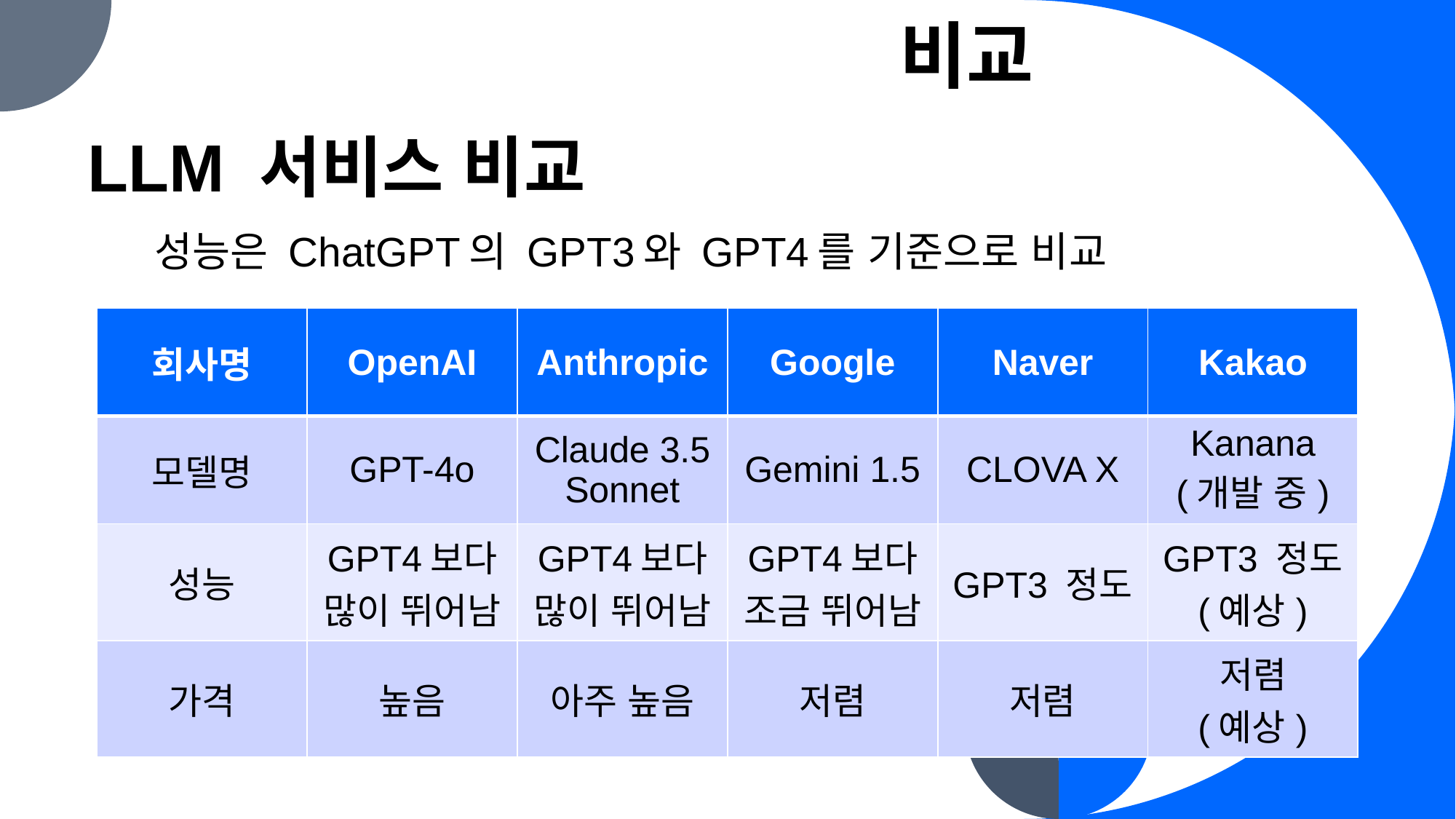

# LLM 서비스 비교
LLM 서비스 비교
성능은 ChatGPT의 GPT3와 GPT4를 기준으로 비교
| 회사명 | OpenAI | Anthropic | Google | Naver | Kakao |
| --- | --- | --- | --- | --- | --- |
| 모델명 | GPT-4o | Claude 3.5 Sonnet | Gemini 1.5 | CLOVA X | Kanana (개발 중) |
| 성능 | GPT4보다 많이 뛰어남 | GPT4보다 많이 뛰어남 | GPT4보다 조금 뛰어남 | GPT3 정도 | GPT3 정도 (예상) |
| 가격 | 높음 | 아주 높음 | 저렴 | 저렴 | 저렴 (예상) |